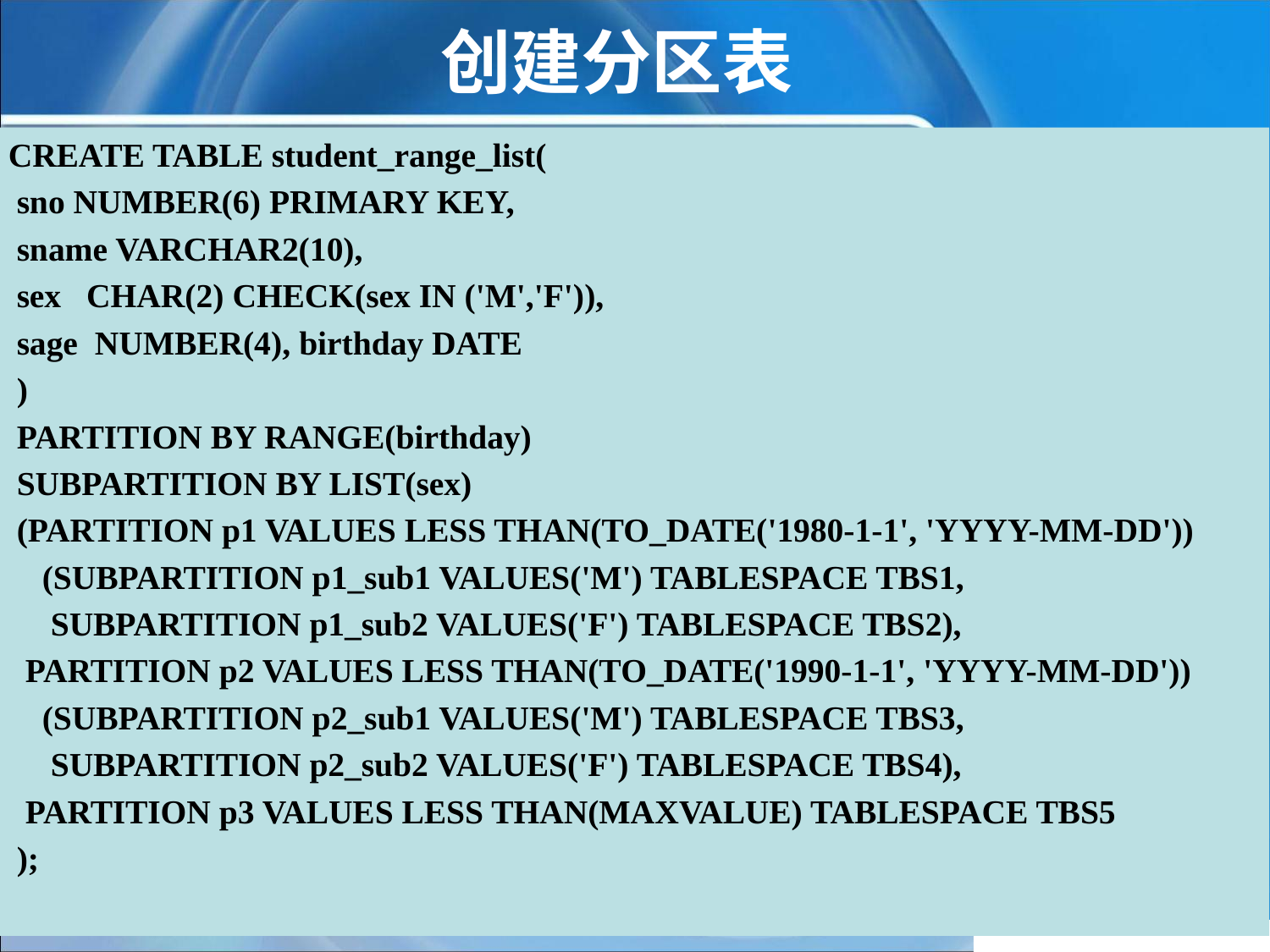

# 创建分区表
CREATE TABLE student_range_list(
 sno NUMBER(6) PRIMARY KEY,
 sname VARCHAR2(10),
 sex   CHAR(2) CHECK(sex IN ('M','F')),
 sage  NUMBER(4), birthday DATE
 )
 PARTITION BY RANGE(birthday)
 SUBPARTITION BY LIST(sex)
 (PARTITION p1 VALUES LESS THAN(TO_DATE('1980-1-1', 'YYYY-MM-DD'))
    (SUBPARTITION p1_sub1 VALUES('M') TABLESPACE TBS1,
     SUBPARTITION p1_sub2 VALUES('F') TABLESPACE TBS2),
  PARTITION p2 VALUES LESS THAN(TO_DATE('1990-1-1', 'YYYY-MM-DD'))
    (SUBPARTITION p2_sub1 VALUES('M') TABLESPACE TBS3,
     SUBPARTITION p2_sub2 VALUES('F') TABLESPACE TBS4),
  PARTITION p3 VALUES LESS THAN(MAXVALUE) TABLESPACE TBS5
 );
150